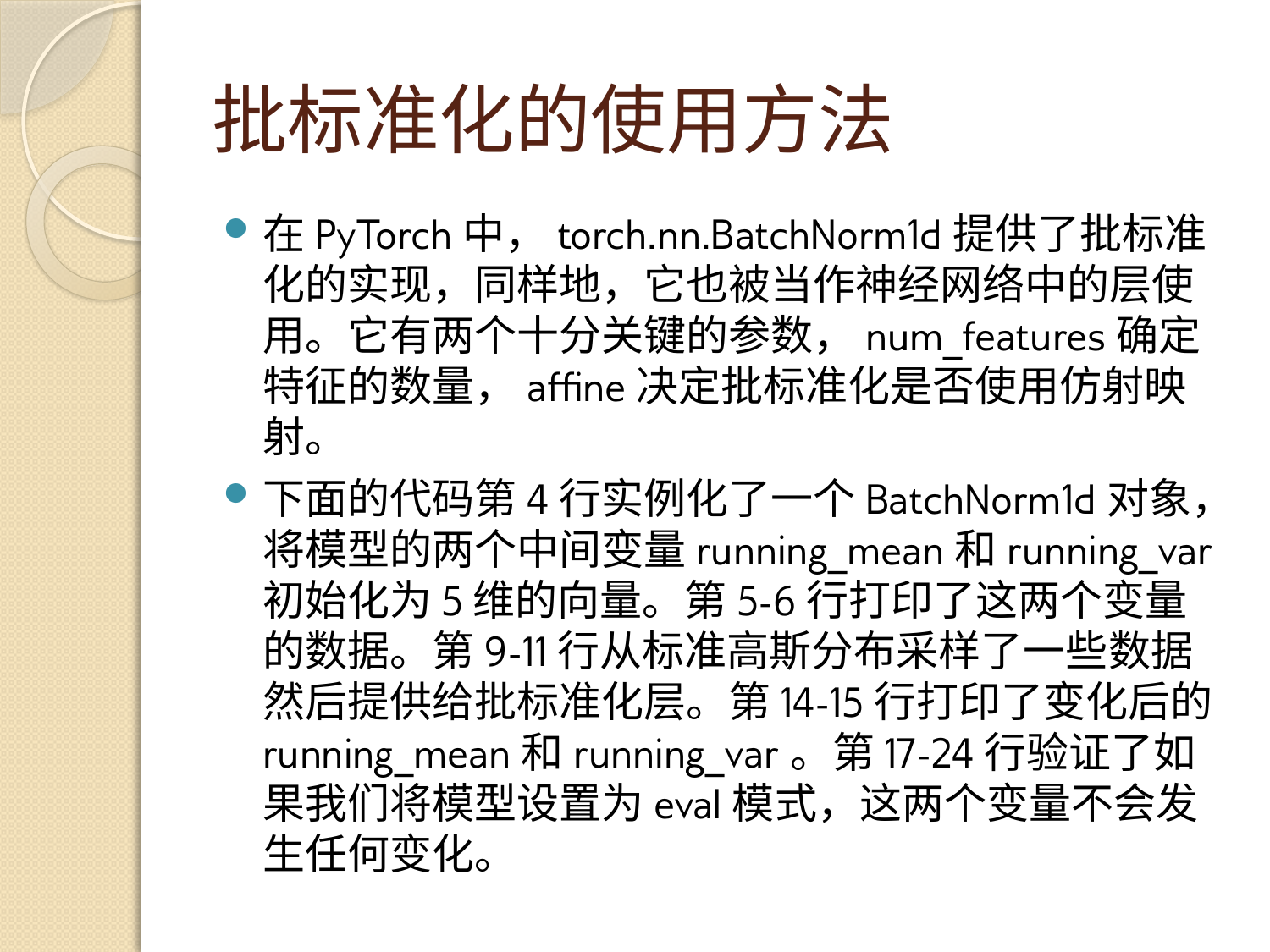

# 批标准化的使用方法
在PyTorch中，torch.nn.BatchNorm1d提供了批标准化的实现，同样地，它也被当作神经网络中的层使用。它有两个十分关键的参数，num_features确定特征的数量，affine决定批标准化是否使用仿射映射。
下面的代码第4行实例化了一个BatchNorm1d对象，将模型的两个中间变量running_mean和running_var初始化为5维的向量。第5-6行打印了这两个变量的数据。第9-11行从标准高斯分布采样了一些数据然后提供给批标准化层。第14-15行打印了变化后的running_mean和running_var。第17-24行验证了如果我们将模型设置为eval模式，这两个变量不会发生任何变化。